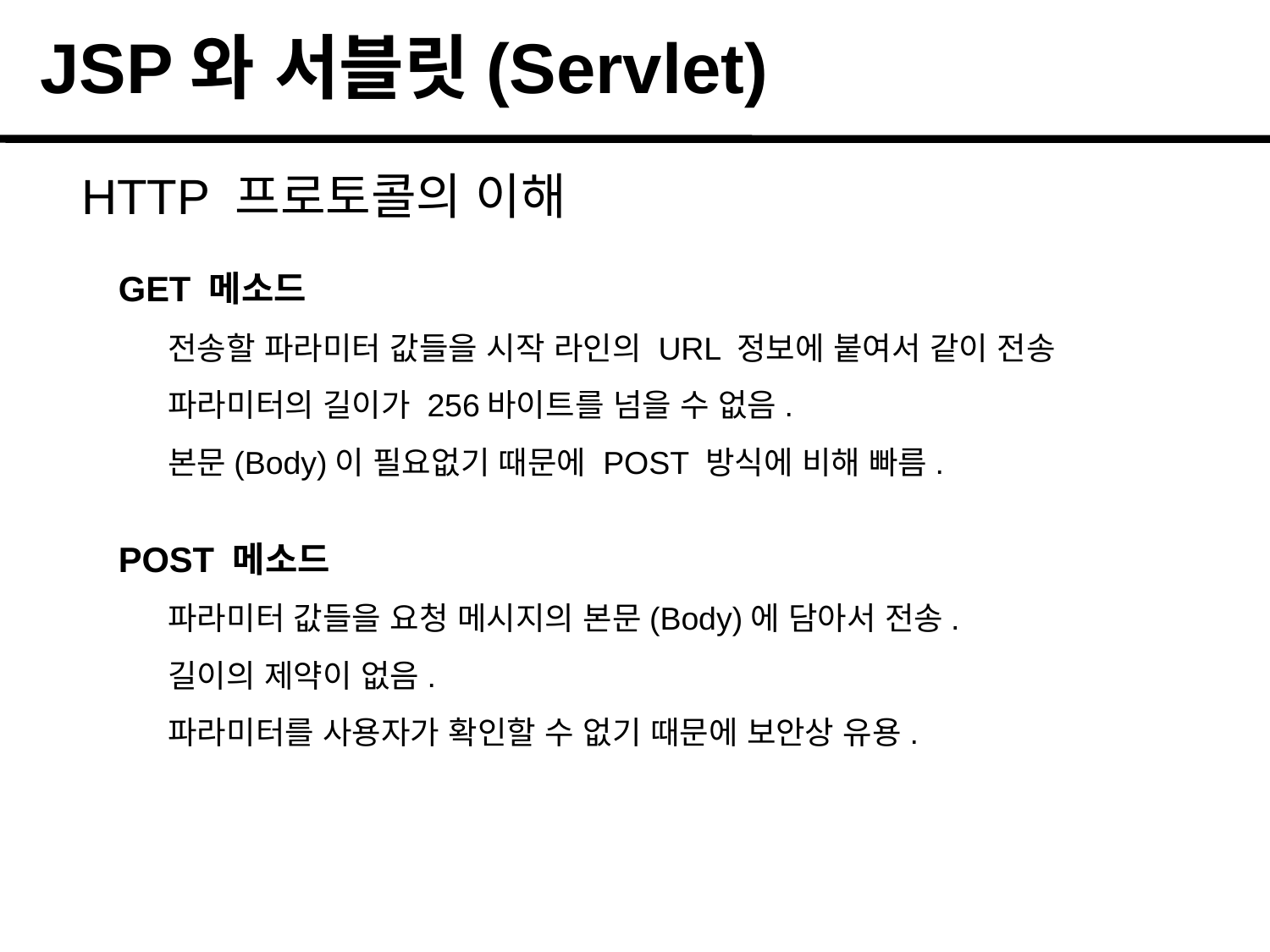

JSP와 서블릿(Servlet)
HTTP 프로토콜의 이해

GET 메소드
전송할 파라미터 값들을 시작 라인의 URL 정보에 붙여서 같이 전송
파라미터의 길이가 256바이트를 넘을 수 없음.
본문(Body)이 필요없기 때문에 POST 방식에 비해 빠름.

POST 메소드
파라미터 값들을 요청 메시지의 본문(Body)에 담아서 전송.
길이의 제약이 없음.
파라미터를 사용자가 확인할 수 없기 때문에 보안상 유용.